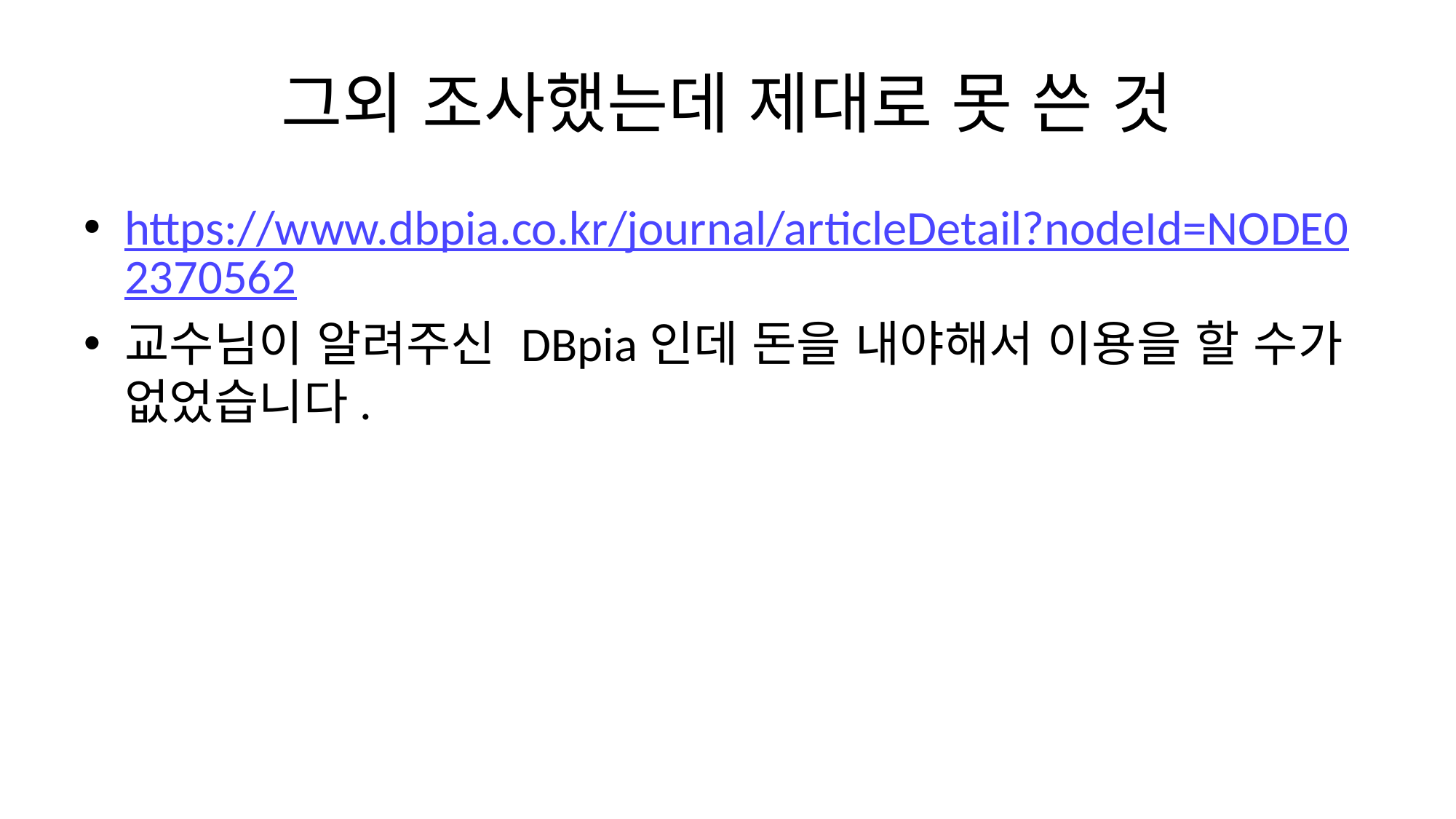

# 그외 조사했는데 제대로 못 쓴 것
https://www.dbpia.co.kr/journal/articleDetail?nodeId=NODE02370562
교수님이 알려주신 DBpia인데 돈을 내야해서 이용을 할 수가 없었습니다.